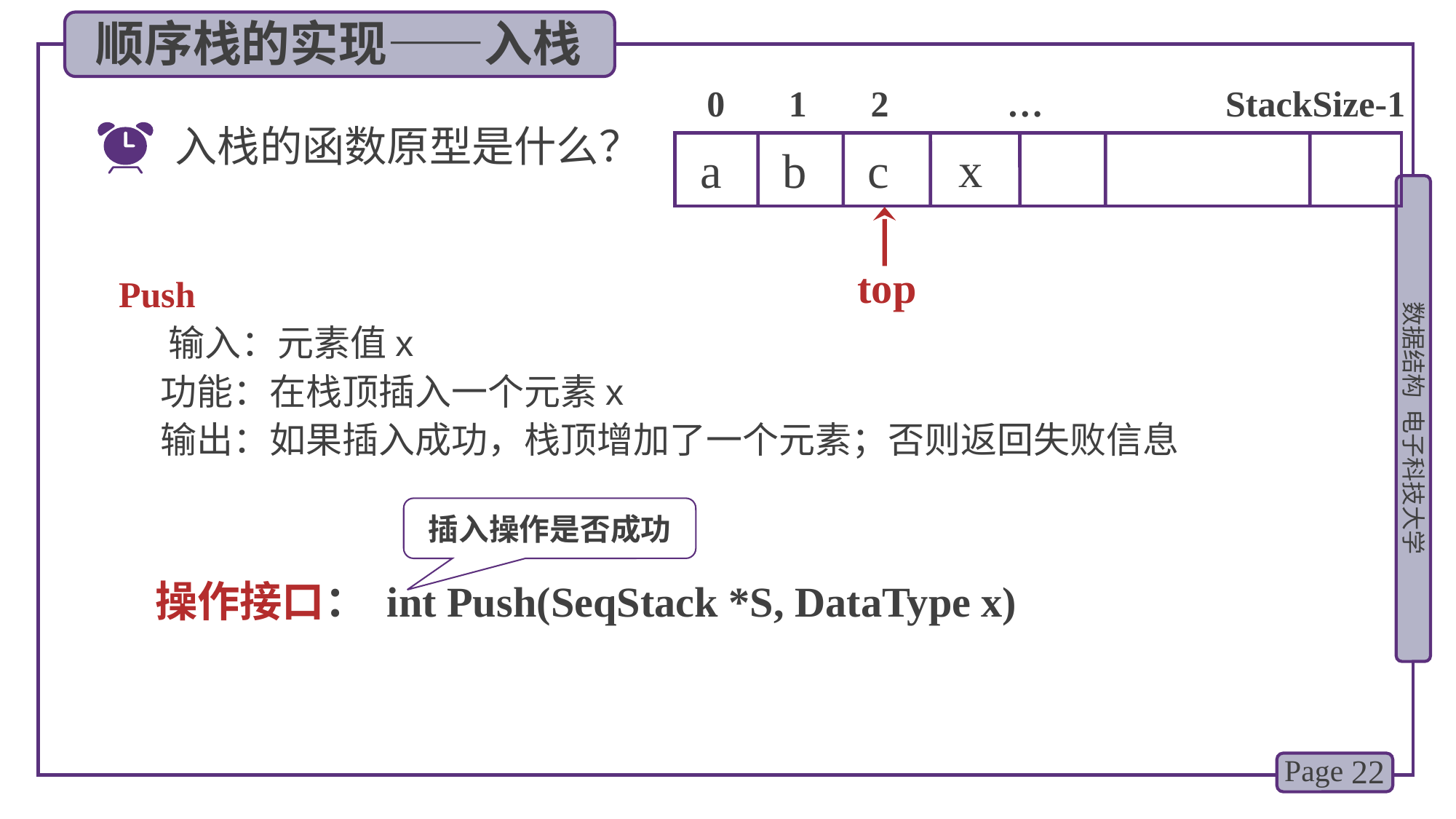

顺序栈的实现——入栈

   0       1       2             …                    StackSize-1
入栈的函数原型是什么？

x
a     b     c

top
Push
     输入：元素值x
    功能：在栈顶插入一个元素x
    输出：如果插入成功，栈顶增加了一个元素；否则返回失败信息
插入操作是否成功
操作接口： int Push(SeqStack *S, DataType x)